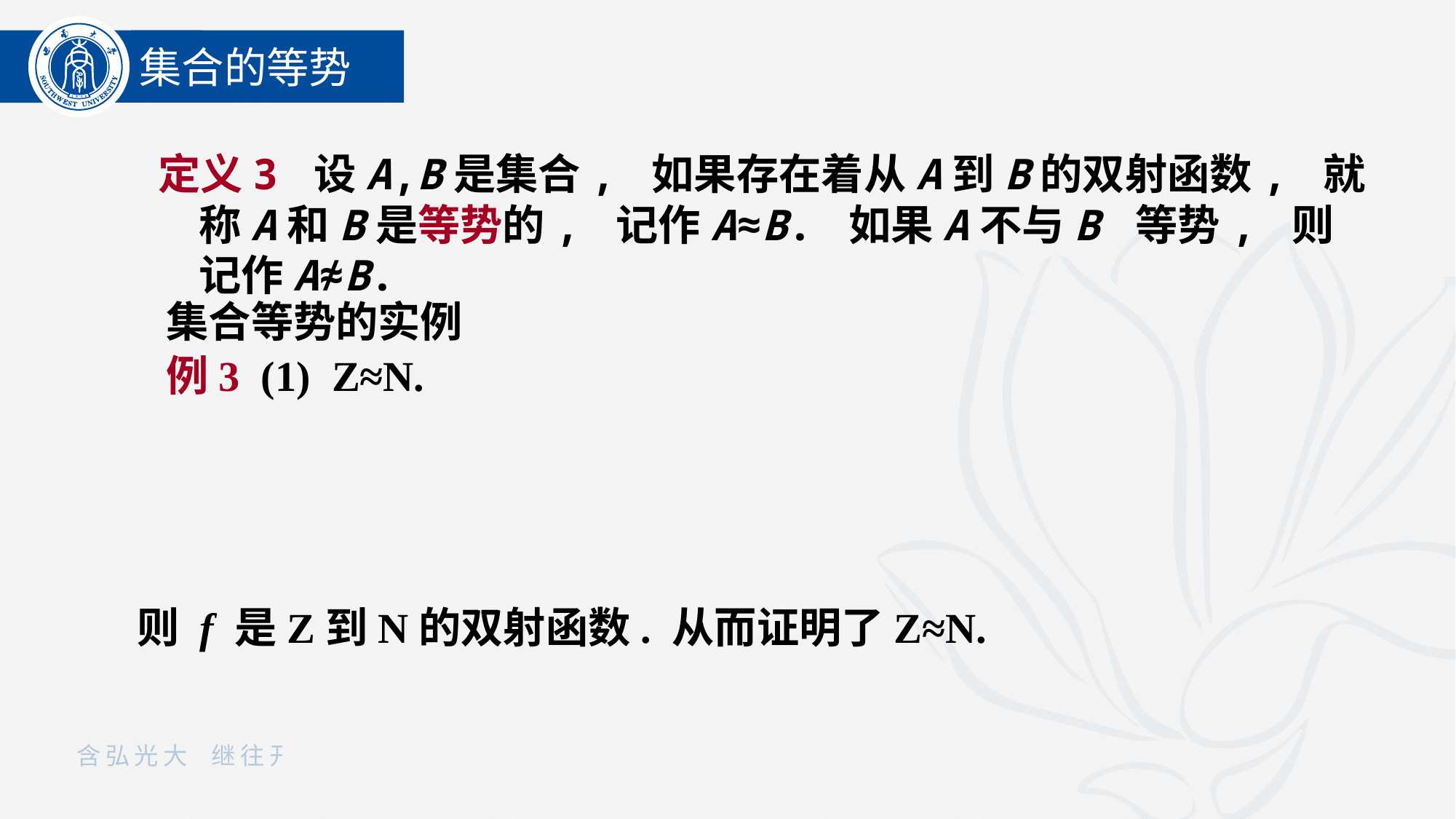

集合的等势
定义3 设A,B是集合, 如果存在着从A到B的双射函数, 就称A和B是等势的, 记作A≈B. 如果A不与B 等势, 则记作A≉B.
集合等势的实例
例3  (1)  Z≈N.
则 f 是Z到N的双射函数. 从而证明了Z≈N.